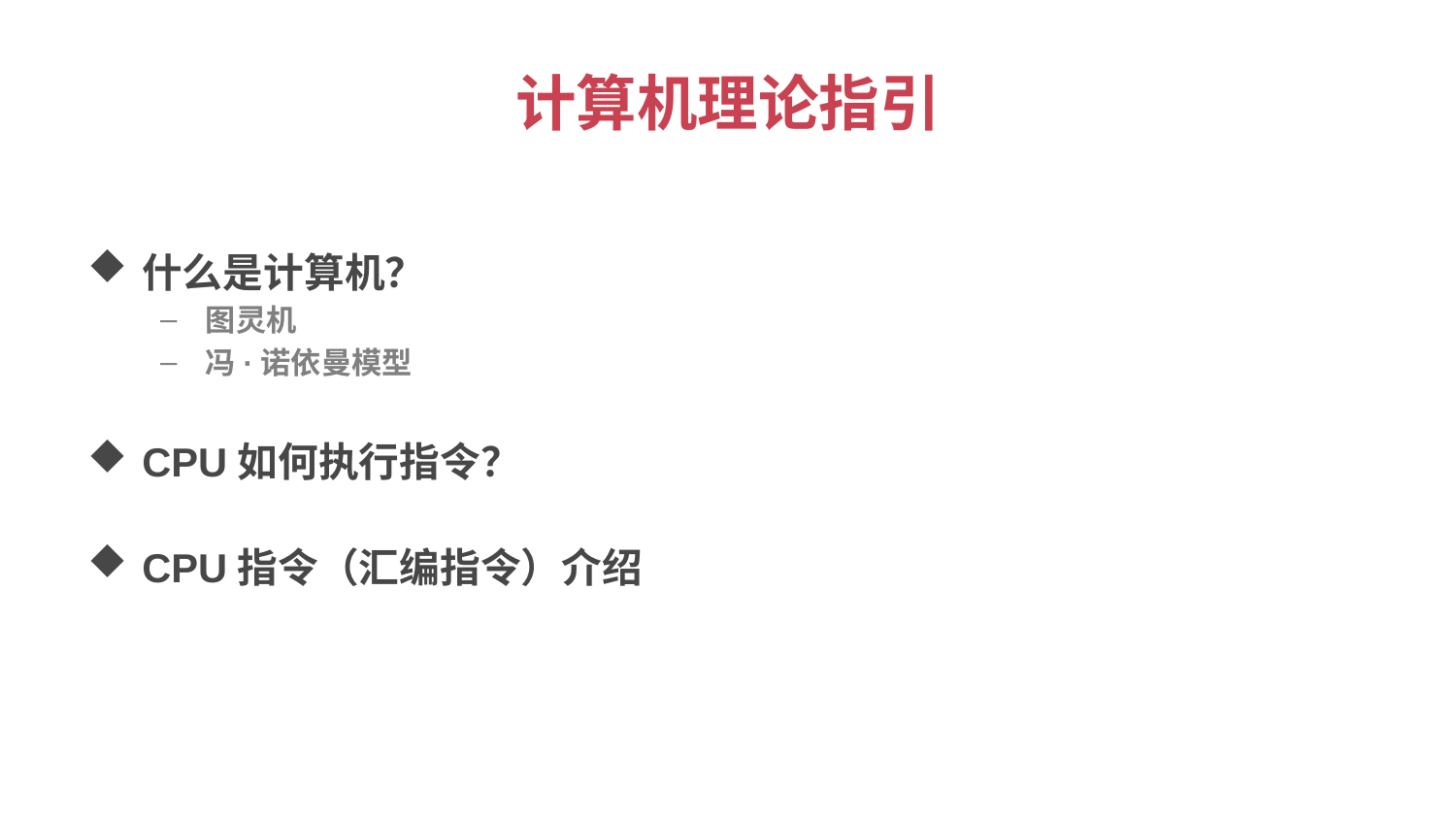

# 计算机理论指引
什么是计算机？
图灵机
冯·诺依曼模型
CPU如何执行指令？
CPU指令（汇编指令）介绍